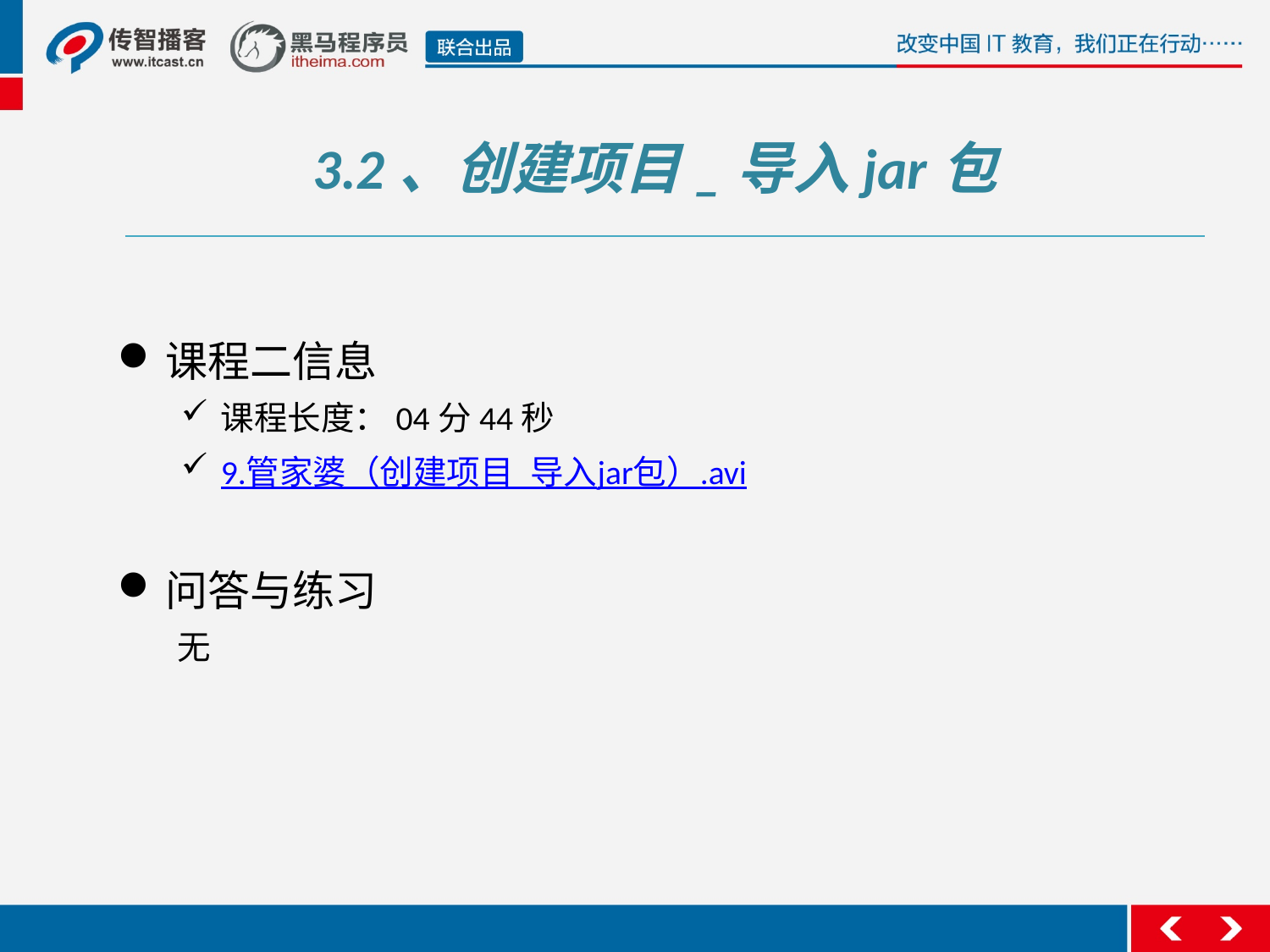

3.2、创建项目_导入jar包

课程二信息
课程长度：04分44秒
9.管家婆（创建项目_导入jar包）.avi

问答与练习
       无